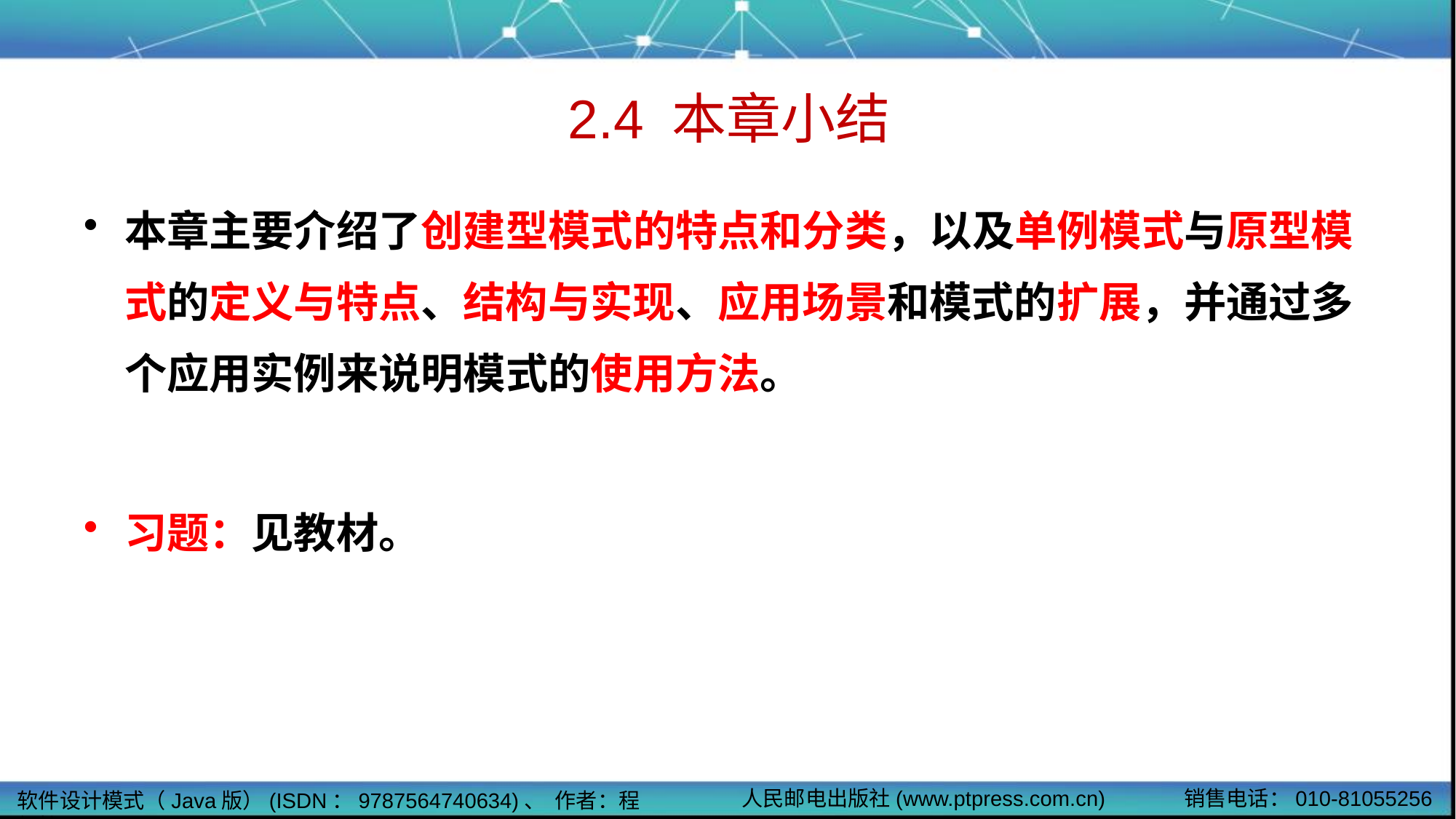

# 2.4 本章小结
本章主要介绍了创建型模式的特点和分类，以及单例模式与原型模式的定义与特点、结构与实现、应用场景和模式的扩展，并通过多个应用实例来说明模式的使用方法。

习题：见教材。
人民邮电出版社(www.ptpress.com.cn)
销售电话：010-81055256
软件设计模式（Java版）(ISDN：9787564740634)、  作者：程细柱